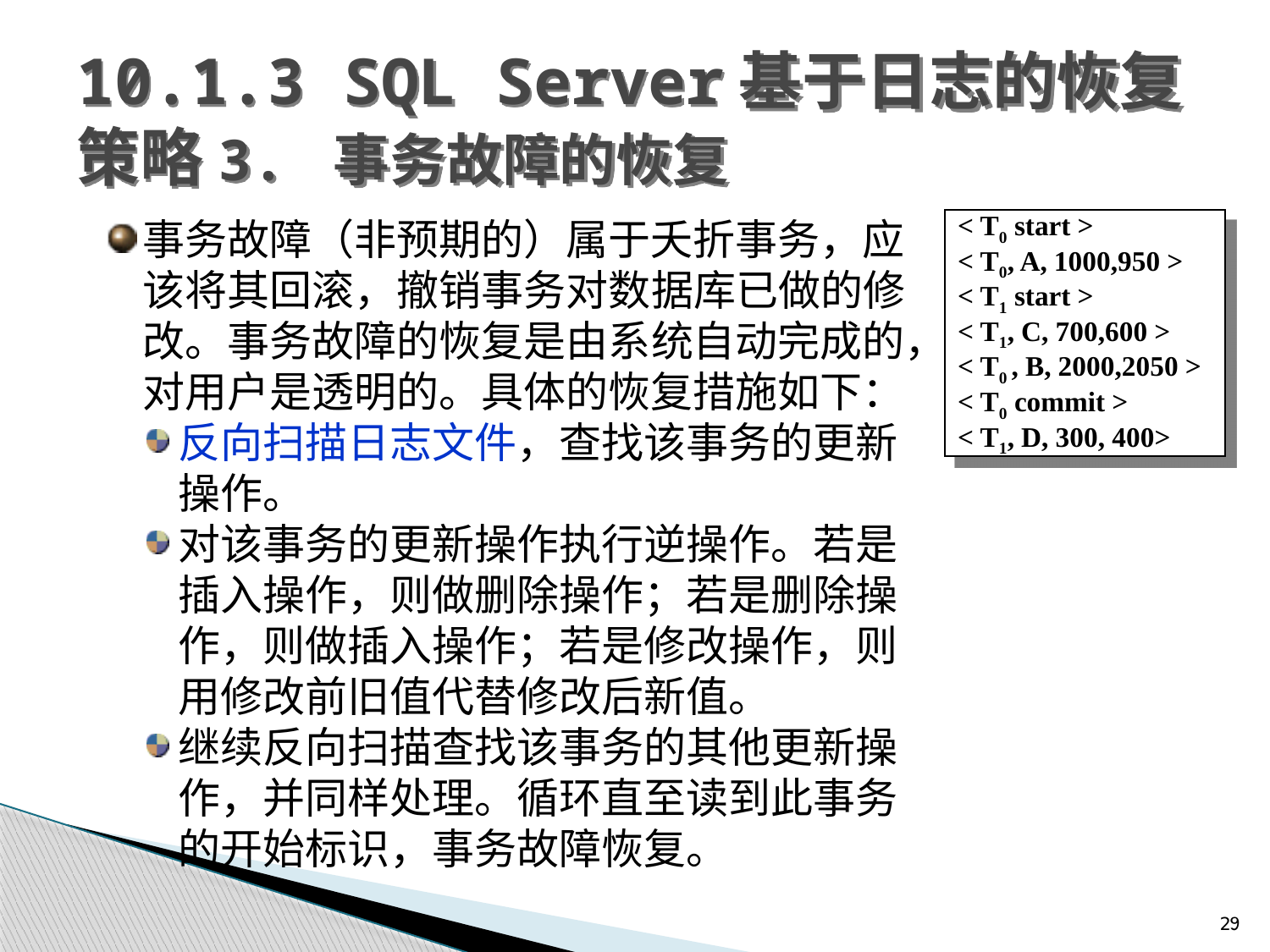

# 10.1.3 SQL Server基于日志的恢复策略3. 事务故障的恢复
事务故障（非预期的）属于夭折事务，应该将其回滚，撤销事务对数据库已做的修改。事务故障的恢复是由系统自动完成的，对用户是透明的。具体的恢复措施如下：
反向扫描日志文件，查找该事务的更新操作。
对该事务的更新操作执行逆操作。若是插入操作，则做删除操作；若是删除操作，则做插入操作；若是修改操作，则用修改前旧值代替修改后新值。
继续反向扫描查找该事务的其他更新操作，并同样处理。循环直至读到此事务的开始标识，事务故障恢复。
< T0 start >
< T0, A, 1000,950 >
< T1 start >
< T1, C, 700,600 >
< T0 , B, 2000,2050 >
< T0 commit >
< T1, D, 300, 400>
29